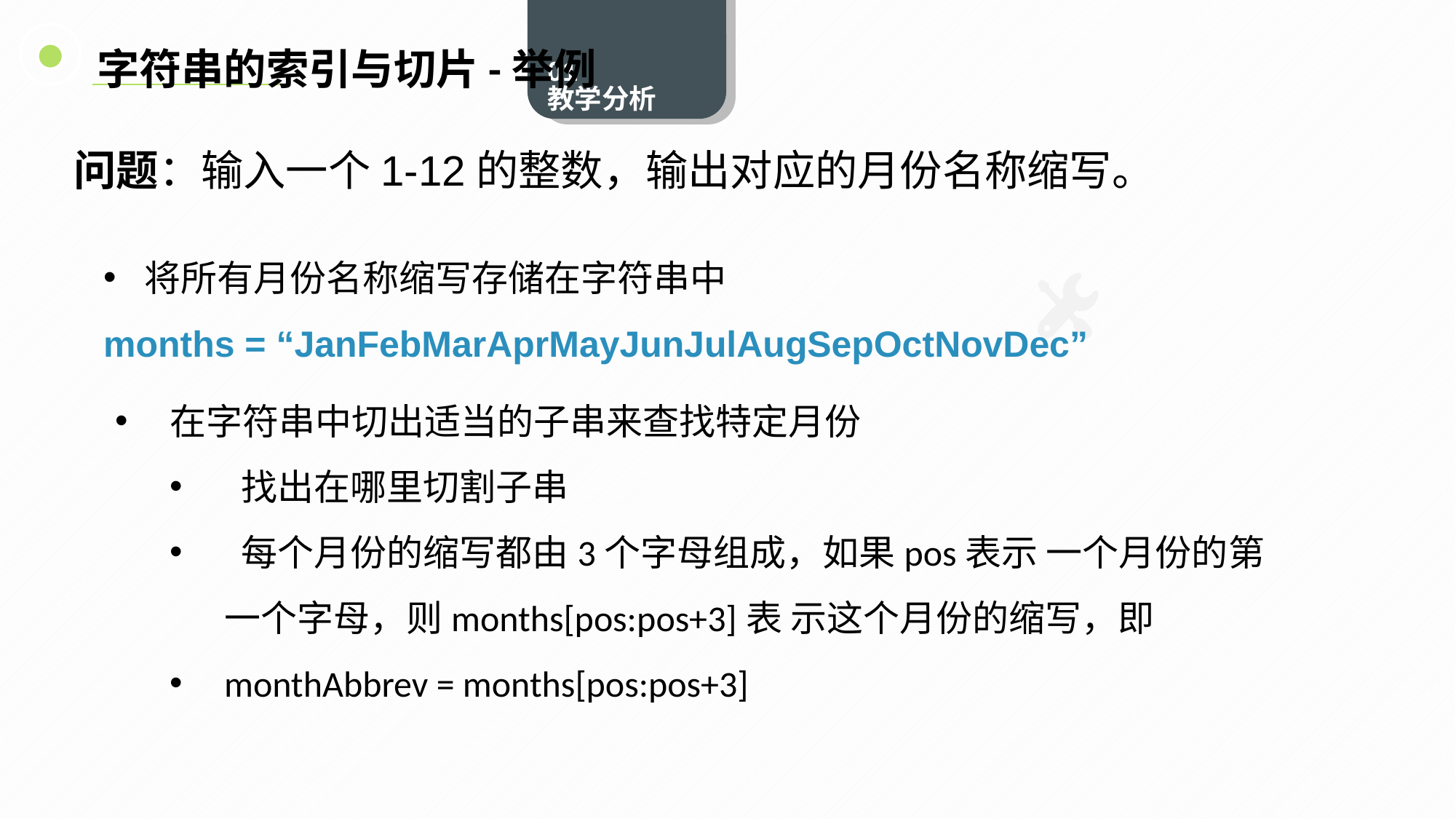

字符串的索引与切片-举例

问题：输入一个1-12的整数，输出对应的月份名称缩写。
将所有月份名称缩写存储在字符串中
months = “JanFebMarAprMayJunJulAugSepOctNovDec”

在字符串中切出适当的子串来查找特定月份
 找出在哪里切割子串
 每个月份的缩写都由3个字母组成，如果pos表示 一个月份的第一个字母，则months[pos:pos+3]表 示这个月份的缩写，即
monthAbbrev = months[pos:pos+3]